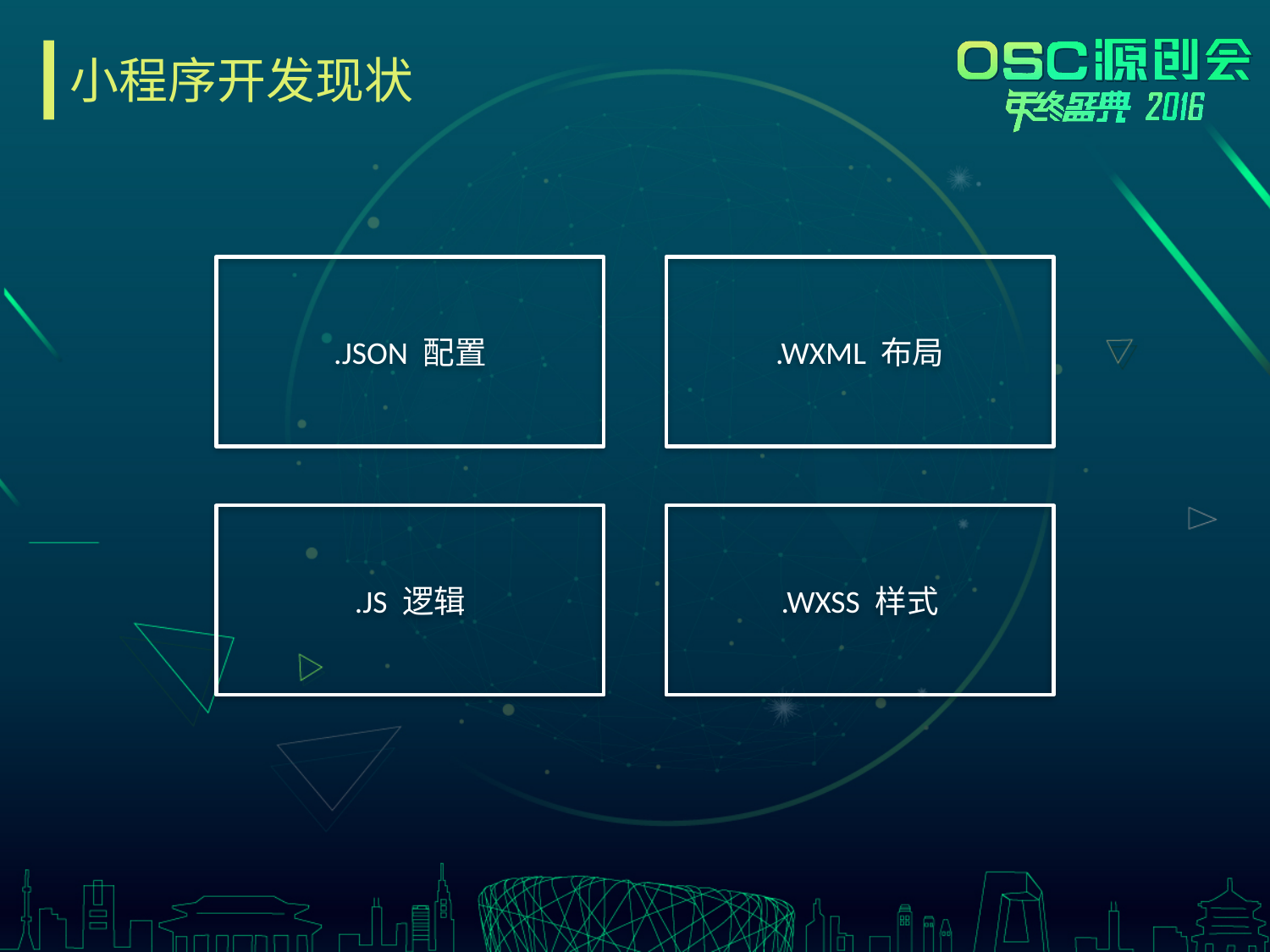

# 小程序开发现状
.JSON 配置
.WXML 布局
.JS 逻辑
.WXSS 样式